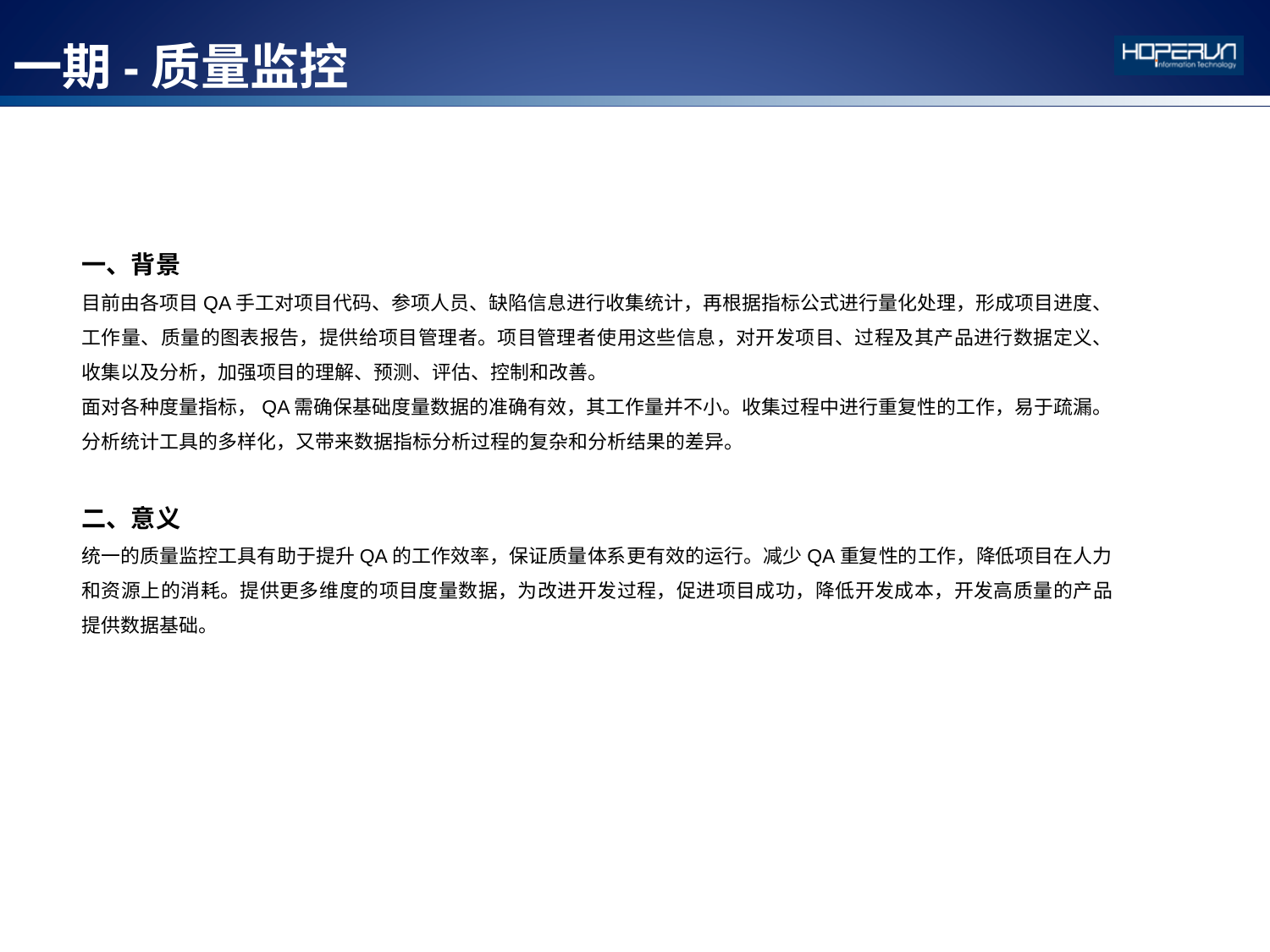

# 一期-质量监控
一、背景
目前由各项目QA手工对项目代码、参项人员、缺陷信息进行收集统计，再根据指标公式进行量化处理，形成项目进度、工作量、质量的图表报告，提供给项目管理者。项目管理者使用这些信息，对开发项目、过程及其产品进行数据定义、收集以及分析，加强项目的理解、预测、评估、控制和改善。
面对各种度量指标，QA需确保基础度量数据的准确有效，其工作量并不小。收集过程中进行重复性的工作，易于疏漏。分析统计工具的多样化，又带来数据指标分析过程的复杂和分析结果的差异。

二、意义
统一的质量监控工具有助于提升QA的工作效率，保证质量体系更有效的运行。减少QA重复性的工作，降低项目在人力和资源上的消耗。提供更多维度的项目度量数据，为改进开发过程，促进项目成功，降低开发成本，开发高质量的产品提供数据基础。